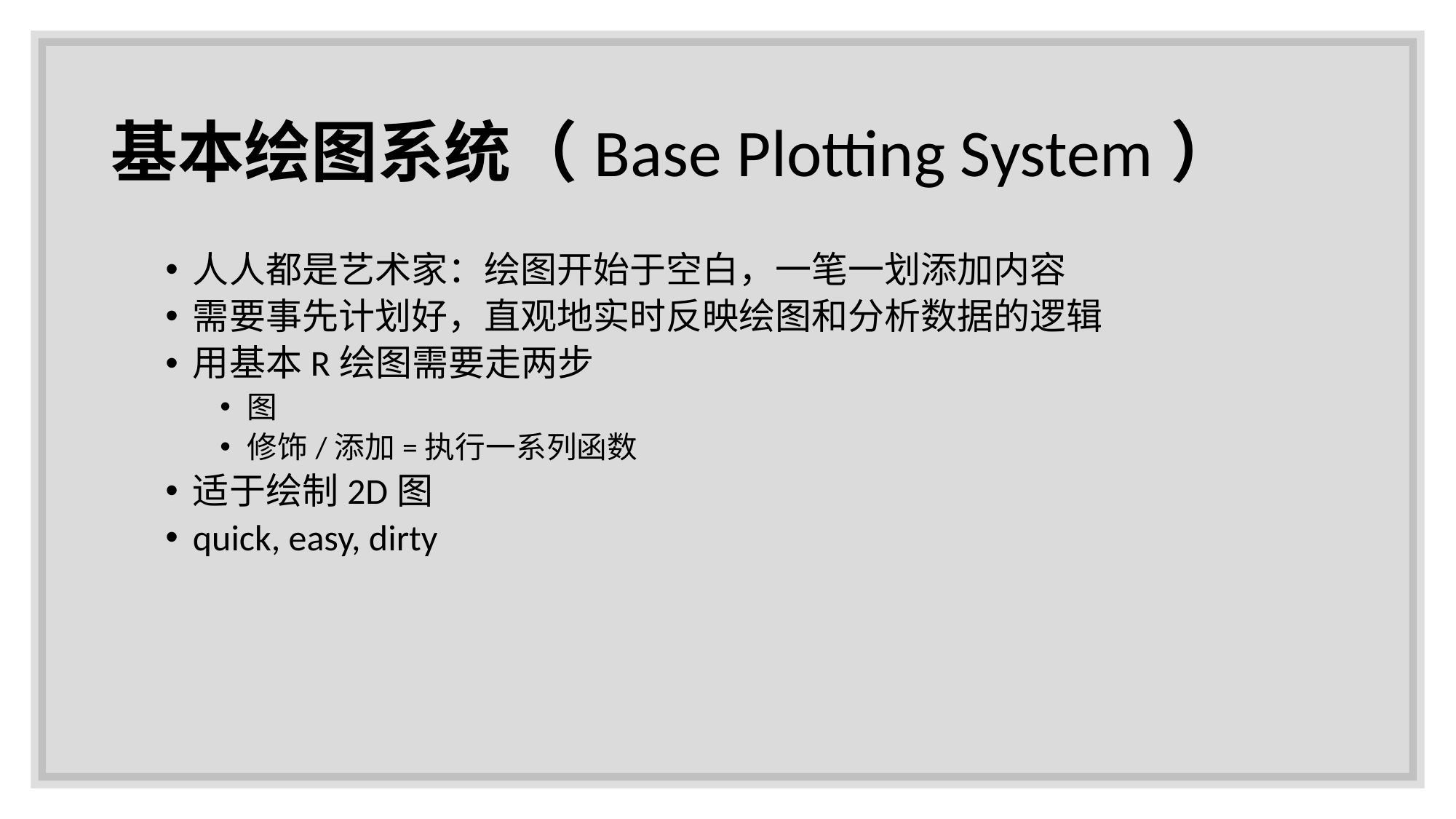

# 基本绘图系统（Base Plotting System）
人人都是艺术家：绘图开始于空白，一笔一划添加内容
需要事先计划好，直观地实时反映绘图和分析数据的逻辑
用基本R绘图需要走两步
图
修饰/添加=执行一系列函数
适于绘制2D图
quick, easy, dirty